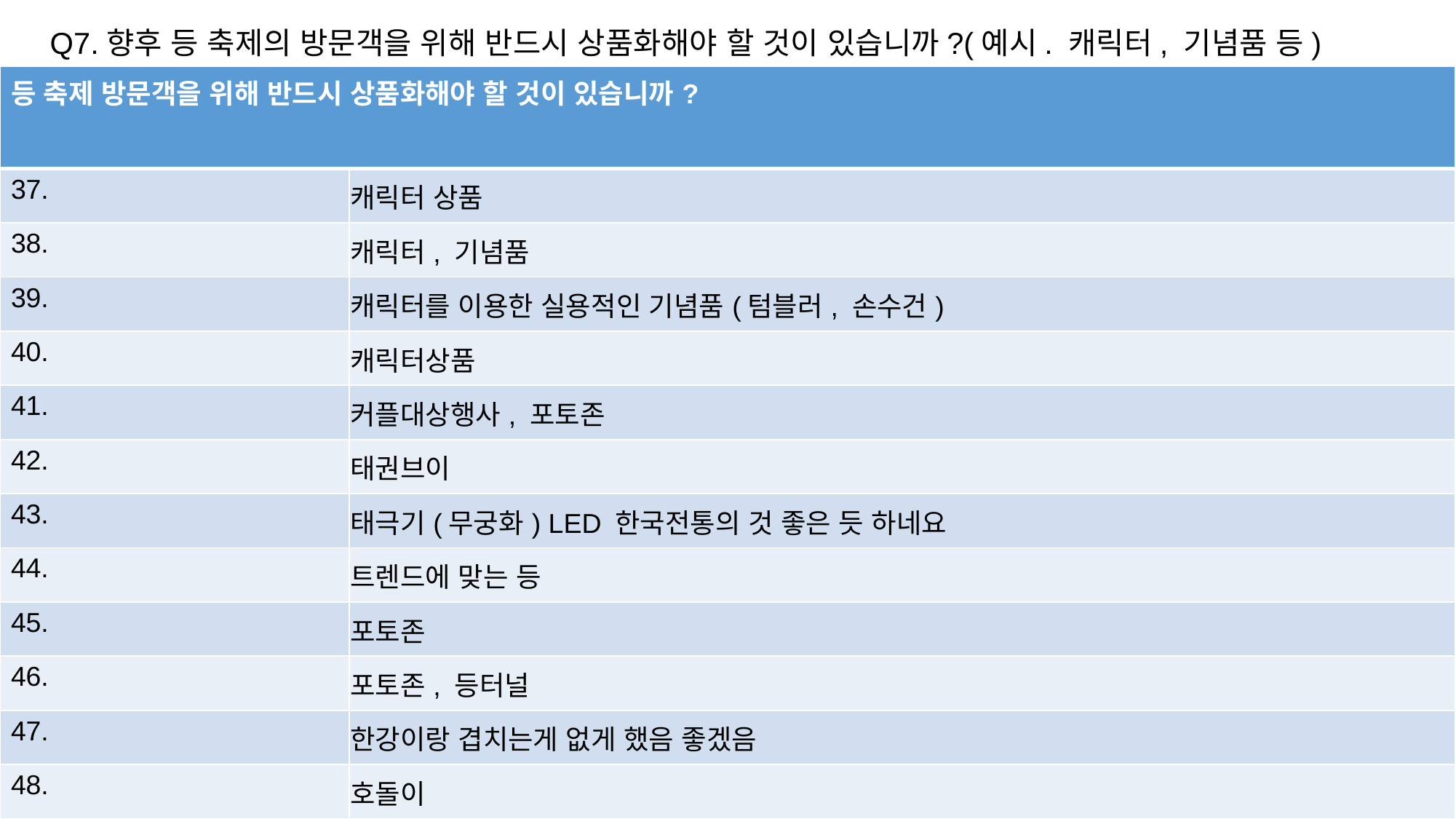

Q7.향후 등 축제의 방문객을 위해 반드시 상품화해야 할 것이 있습니까?(예시. 캐릭터, 기념품 등)
| 등 축제 방문객을 위해 반드시 상품화해야 할 것이 있습니까? |  |
| --- | --- |
| 37. | 캐릭터 상품 |
| 38. | 캐릭터, 기념품 |
| 39. | 캐릭터를 이용한 실용적인 기념품(텀블러, 손수건) |
| 40. | 캐릭터상품 |
| 41. | 커플대상행사, 포토존 |
| 42. | 태권브이 |
| 43. | 태극기(무궁화) LED 한국전통의 것 좋은 듯 하네요 |
| 44. | 트렌드에 맞는 등 |
| 45. | 포토존 |
| 46. | 포토존, 등터널 |
| 47. | 한강이랑 겹치는게 없게 했음 좋겠음 |
| 48. | 호돌이 |